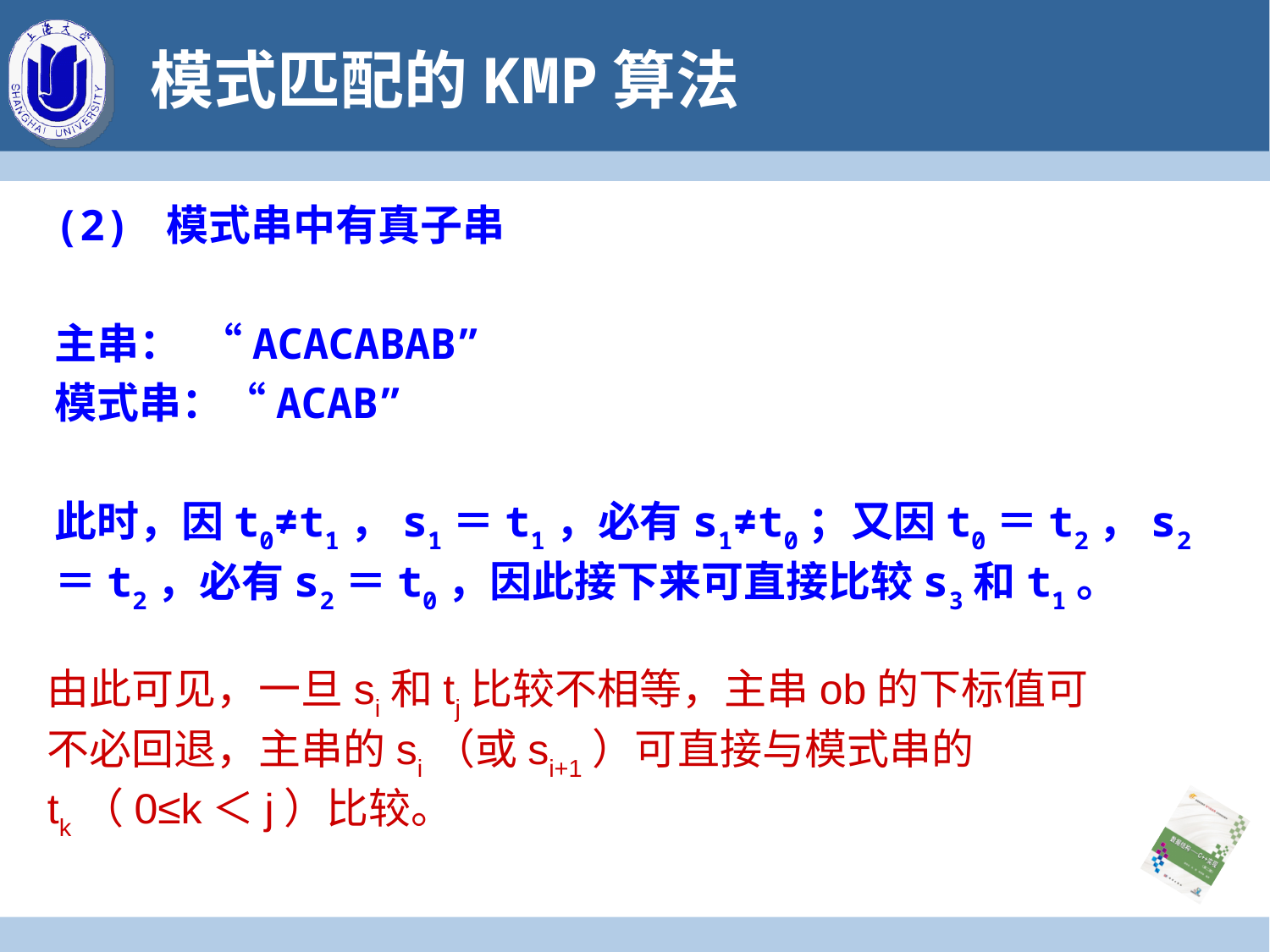

# 模式匹配的KMP算法
(2) 模式串中有真子串

主串：  “ACACABAB”
模式串：“ACAB”

此时，因t0≠t1，s1＝t1，必有s1≠t0；又因t0＝t2，s2＝t2，必有s2＝t0，因此接下来可直接比较s3和t1。
由此可见，一旦si和tj比较不相等，主串ob的下标值可不必回退，主串的si（或si+1）可直接与模式串的tk（0≤k＜j）比较。